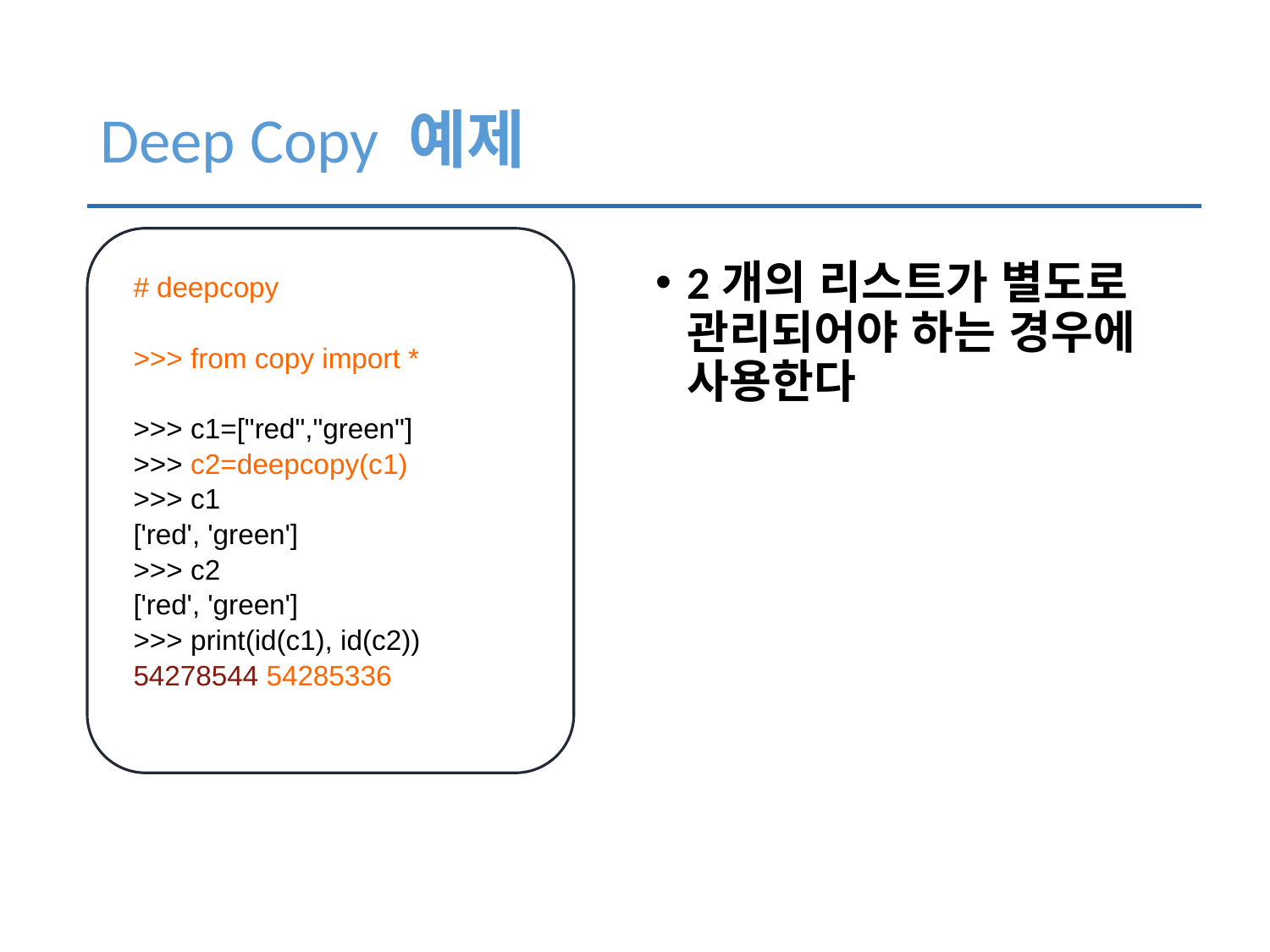

# Deep Copy 예제

2개의 리스트가 별도로 관리되어야 하는 경우에 사용한다

# deepcopy

>>> from copy import *

>>> c1=["red","green"]
>>> c2=deepcopy(c1)
>>> c1
['red', 'green']
>>> c2
['red', 'green']
>>> print(id(c1), id(c2))
54278544 54285336